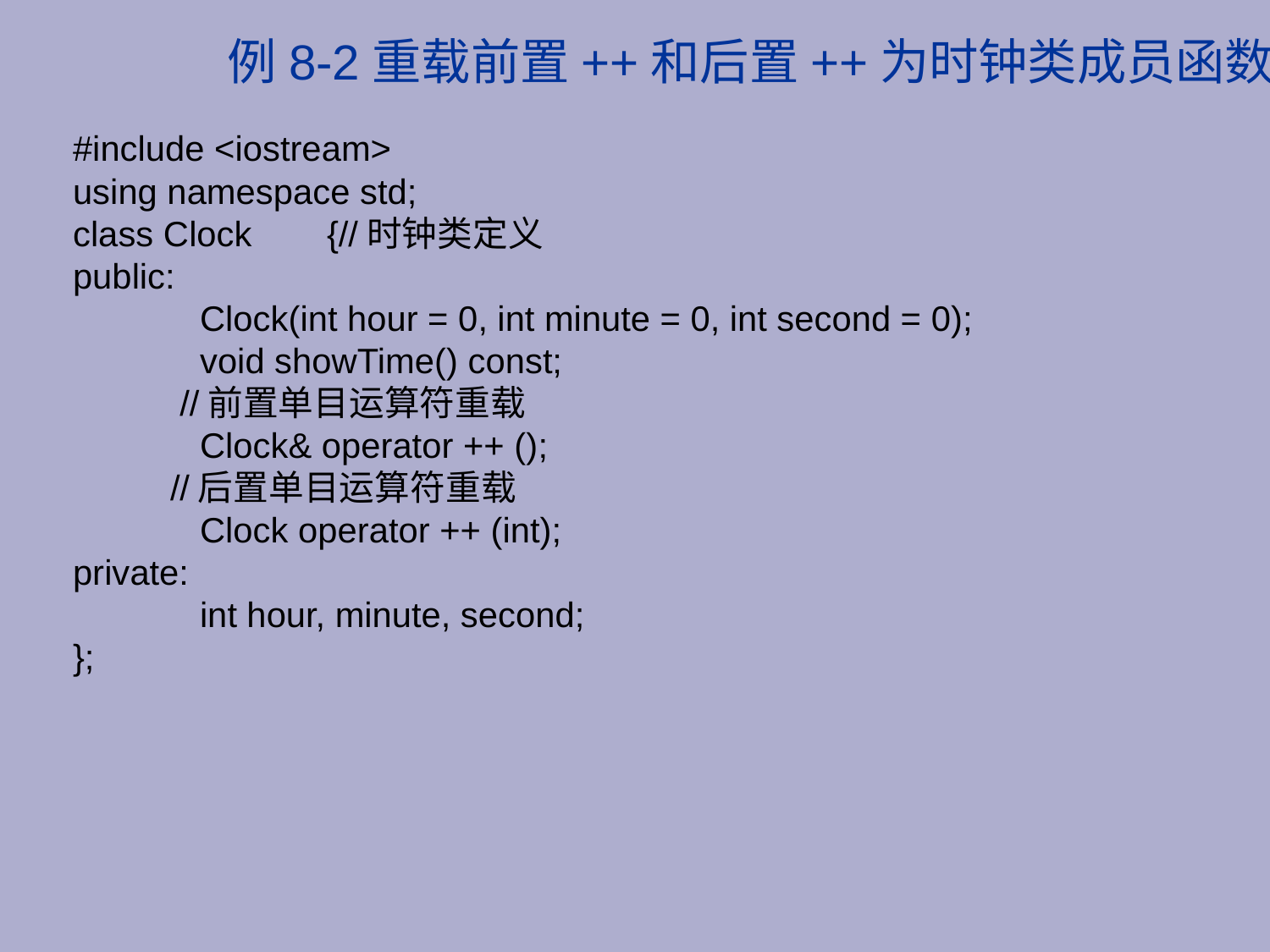

# 例8-2重载前置++和后置++为时钟类成员函数
#include <iostream>
using namespace std;
class Clock	{//时钟类定义
public:
	Clock(int hour = 0, int minute = 0, int second = 0);
	void showTime() const;
           //前置单目运算符重载
	Clock& operator ++ ();
          //后置单目运算符重载
	Clock operator ++ (int);
private:
	int hour, minute, second;
};